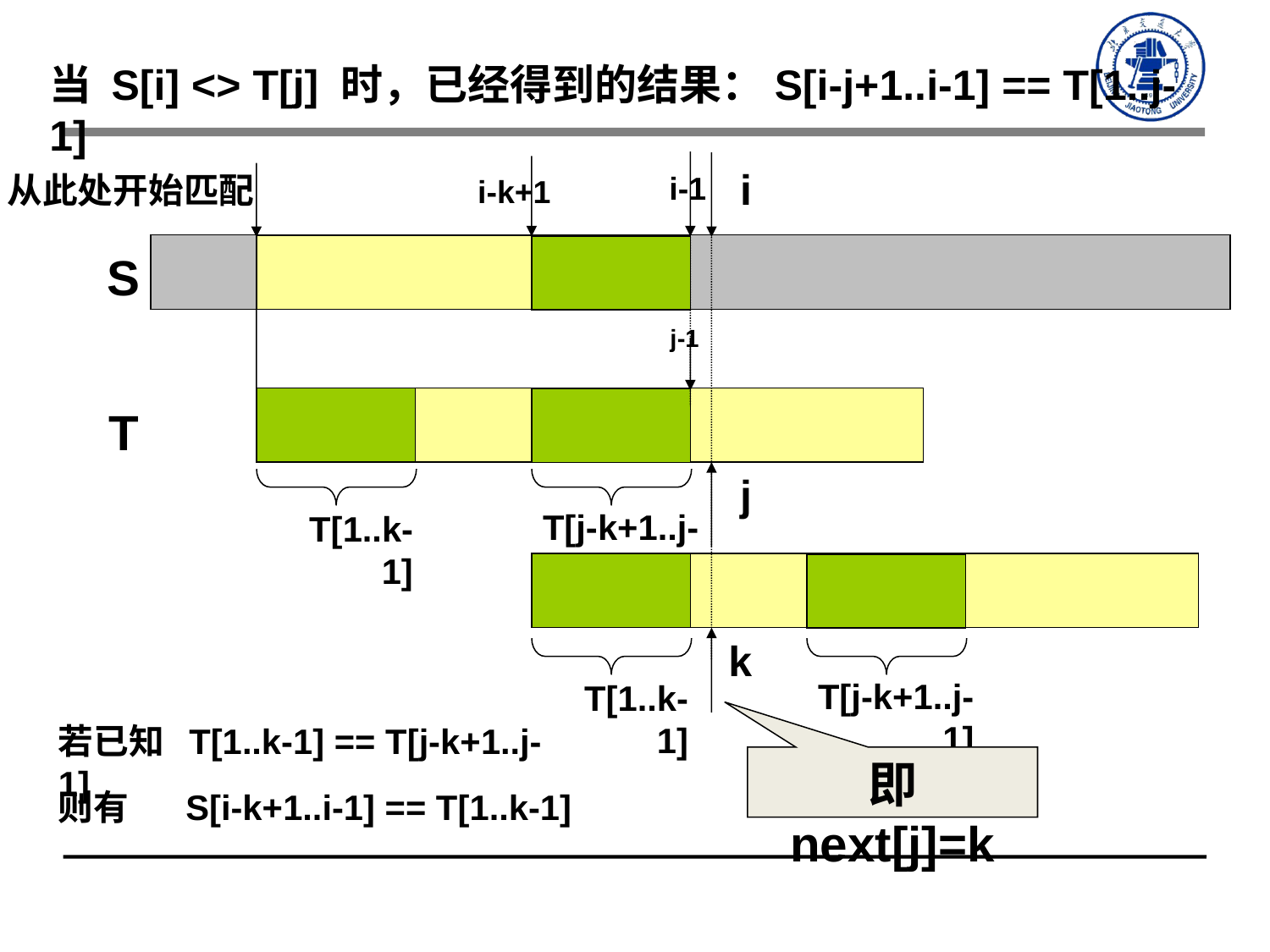

当 S[i] <> T[j] 时，已经得到的结果：S[i-j+1..i-1] == T[1..j-1]

i-1

i

i-k+1
从此处开始匹配

S
j-1

T

j

T[1..k-1]

T[j-k+1..j-1]

T[1..k-1]

T[j-k+1..j-1]

k
若已知  T[1..k-1] == T[j-k+1..j-1]
即 next[j]=k
则有      S[i-k+1..i-1] == T[1..k-1]